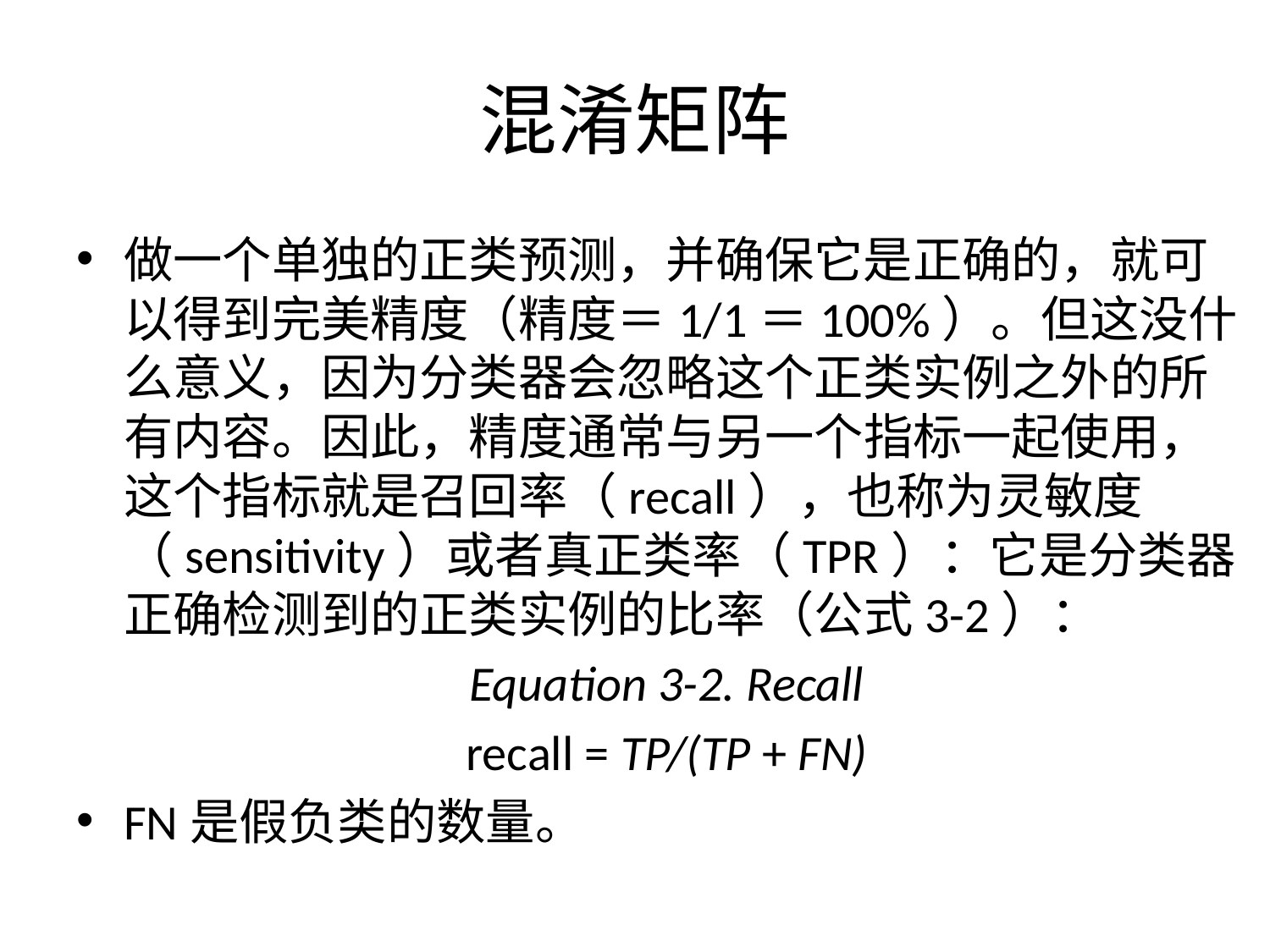

# 混淆矩阵
做一个单独的正类预测，并确保它是正确的，就可以得到完美精度（精度＝1/1＝100%）。但这没什么意义，因为分类器会忽略这个正类实例之外的所有内容。因此，精度通常与另一个指标一起使用，这个指标就是召回率（recall），也称为灵敏度（sensitivity）或者真正类率（TPR）：它是分类器正确检测到的正类实例的比率（公式3-2）：
Equation 3-2. Recall
recall = TP/(TP + FN)
FN是假负类的数量。